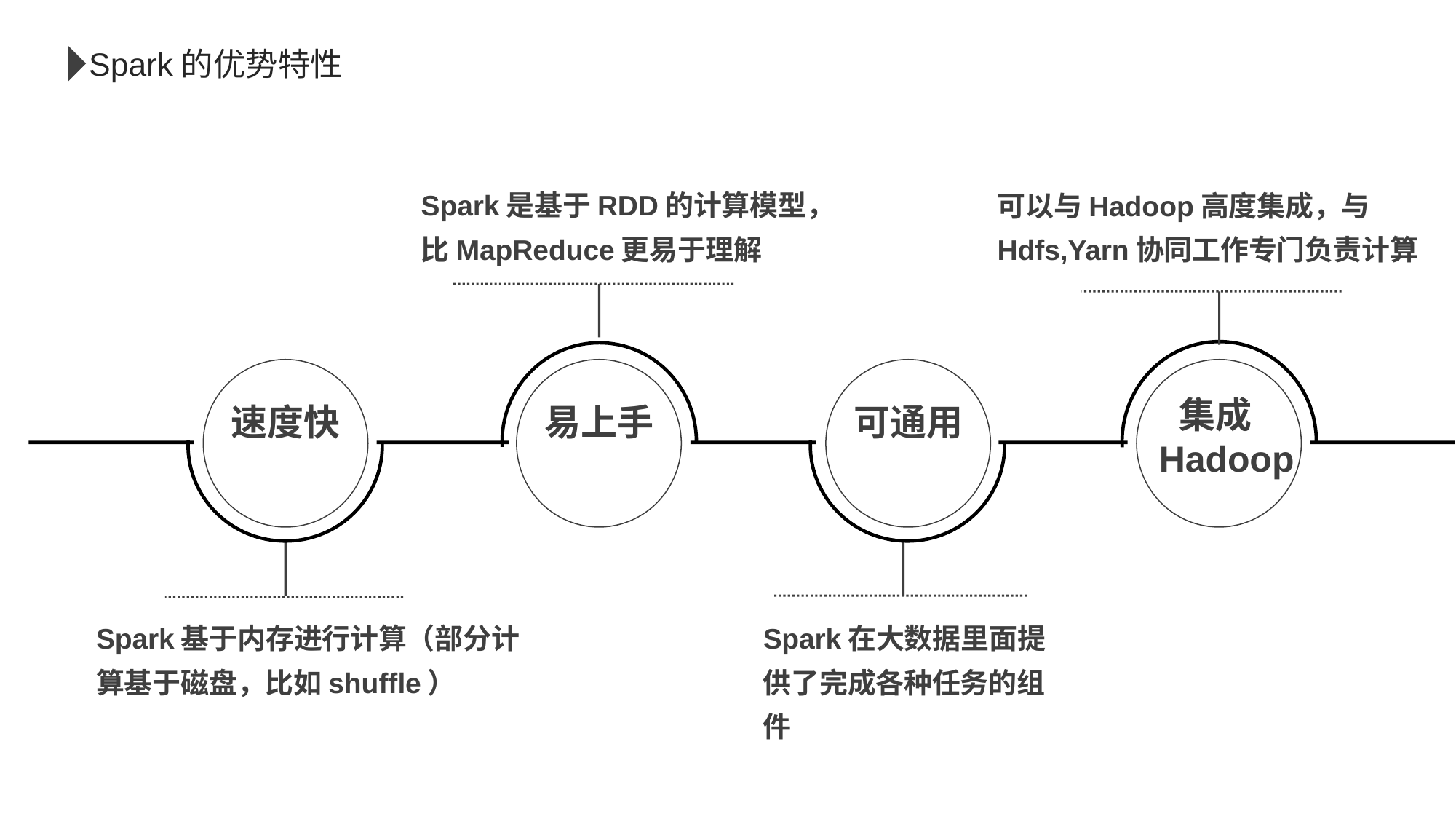

Spark的优势特性

Spark是基于RDD的计算模型，比MapReduce更易于理解

可以与Hadoop高度集成，与Hdfs,Yarn协同工作专门负责计算

速度快

易上手

可通用

集成Hadoop

Spark基于内存进行计算（部分计算基于磁盘，比如shuffle）
Spark在大数据里面提供了完成各种任务的组件